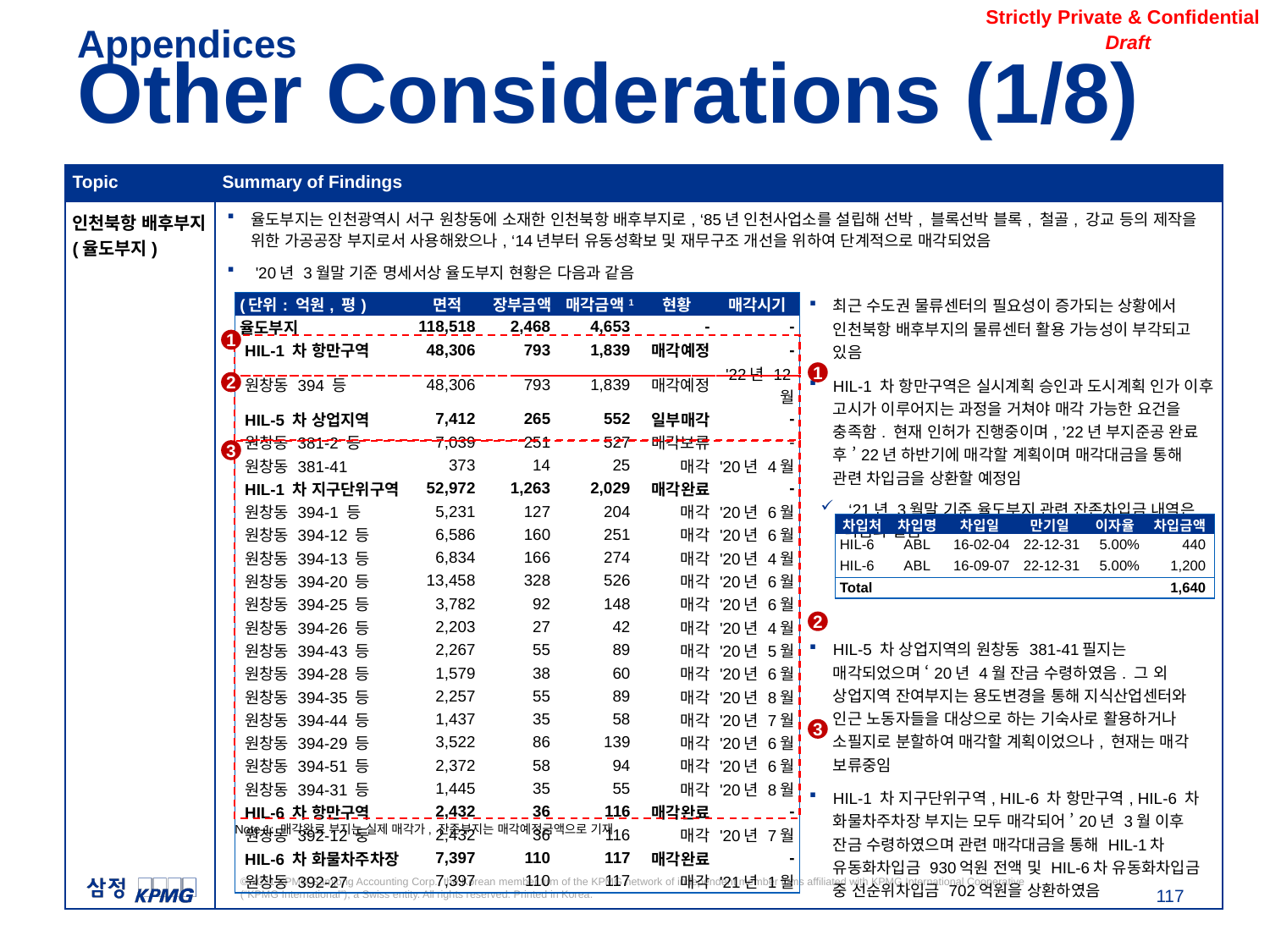

Appendices
Other Considerations (1/8)
| Topic | Summary of Findings |
| --- | --- |
| 인천북항 배후부지 (율도부지) | 율도부지는 인천광역시 서구 원창동에 소재한 인천북항 배후부지로, ‘85년 인천사업소를 설립해 선박, 블록선박 블록, 철골, 강교 등의 제작을 위한 가공공장 부지로서 사용해왔으나, ‘14년부터 유동성확보 및 재무구조 개선을 위하여 단계적으로 매각되었음 '20년 3월말 기준 명세서상 율도부지 현황은 다음과 같음 최근 수도권 물류센터의 필요성이 증가되는 상황에서 인천북항 배후부지의 물류센터 활용 가능성이 부각되고 있음 HIL-1 차 항만구역은 실시계획 승인과 도시계획 인가 이후 고시가 이루어지는 과정을 거쳐야 매각 가능한 요건을 충족함. 현재 인허가 진행중이며, ’22년 부지준공 완료 후 ’22년 하반기에 매각할 계획이며 매각대금을 통해 관련 차입금을 상환할 예정임 ‘21년 3월말 기준 율도부지 관련 잔존차입금 내역은 다음과 같음 HIL-5 차 상업지역의 원창동 381-41필지는 매각되었으며 ‘20년 4월 잔금 수령하였음. 그 외 상업지역 잔여부지는 용도변경을 통해 지식산업센터와 인근 노동자들을 대상으로 하는 기숙사로 활용하거나 소필지로 분할하여 매각할 계획이었으나, 현재는 매각 보류중임 HIL-1 차 지구단위구역, HIL-6 차 항만구역, HIL-6 차 화물차주차장 부지는 모두 매각되어 ’20년 3월 이후 잔금 수령하였으며 관련 매각대금을 통해 HIL-1차 유동화차입금 930억원 전액 및 HIL-6차 유동화차입금 중 선순위차입금 702억원을 상환하였음 |
| (단위: 억원, 평) | 면적 | 장부금액 | 매각금액1 | 현황 | 매각시기 |
| --- | --- | --- | --- | --- | --- |
| 율도부지 | 118,518 | 2,468 | 4,653 | - | - |
| HIL-1 차 항만구역 | 48,306 | 793 | 1,839 | 매각예정 | - |
| 원창동 394 등 | 48,306 | 793 | 1,839 | 매각예정 | '22년 12월 |
| HIL-5 차 상업지역 | 7,412 | 265 | 552 | 일부매각 | - |
| 원창동 381-2 등 | 7,039 | 251 | 527 | 매각보류 | - |
| 원창동 381-41 | 373 | 14 | 25 | 매각 | '20년 4월 |
| HIL-1 차 지구단위구역 | 52,972 | 1,263 | 2,029 | 매각완료 | - |
| 원창동 394-1 등 | 5,231 | 127 | 204 | 매각 | '20년 6월 |
| 원창동 394-12 등 | 6,586 | 160 | 251 | 매각 | '20년 6월 |
| 원창동 394-13 등 | 6,834 | 166 | 274 | 매각 | '20년 4월 |
| 원창동 394-20 등 | 13,458 | 328 | 526 | 매각 | '20년 6월 |
| 원창동 394-25 등 | 3,782 | 92 | 148 | 매각 | '20년 6월 |
| 원창동 394-26 등 | 2,203 | 27 | 42 | 매각 | '20년 4월 |
| 원창동 394-43 등 | 2,267 | 55 | 89 | 매각 | '20년 5월 |
| 원창동 394-28 등 | 1,579 | 38 | 60 | 매각 | '20년 6월 |
| 원창동 394-35 등 | 2,257 | 55 | 89 | 매각 | '20년 8월 |
| 원창동 394-44 등 | 1,437 | 35 | 58 | 매각 | '20년 7월 |
| 원창동 394-29 등 | 3,522 | 86 | 139 | 매각 | '20년 6월 |
| 원창동 394-51 등 | 2,372 | 58 | 94 | 매각 | '20년 6월 |
| 원창동 394-31 등 | 1,445 | 35 | 55 | 매각 | '20년 8월 |
| HIL-6 차 항만구역 | 2,432 | 36 | 116 | 매각완료 | - |
| 원창동 392-12 둥 | 2,432 | 36 | 116 | 매각 | '20년 7월 |
| HIL-6 차 화물차주차장 | 7,397 | 110 | 117 | 매각완료 | - |
| 원창동 392-27 | 7,397 | 110 | 117 | 매각 | '21년 1월 |
1

1
2

3

| 차입처 | 차입명 | 차입일 | 만기일 | 이자율 | 차입금액 |
| --- | --- | --- | --- | --- | --- |
| HIL-6 | ABL | 16-02-04 | 22-12-31 | 5.00% | 440 |
| HIL-6 | ABL | 16-09-07 | 22-12-31 | 5.00% | 1,200 |
| Total |  |  |  |  | 1,640 |
2
3
Note 1: 매각완료 부지는 실제 매각가, 잔존부지는 매각예정금액으로 기재